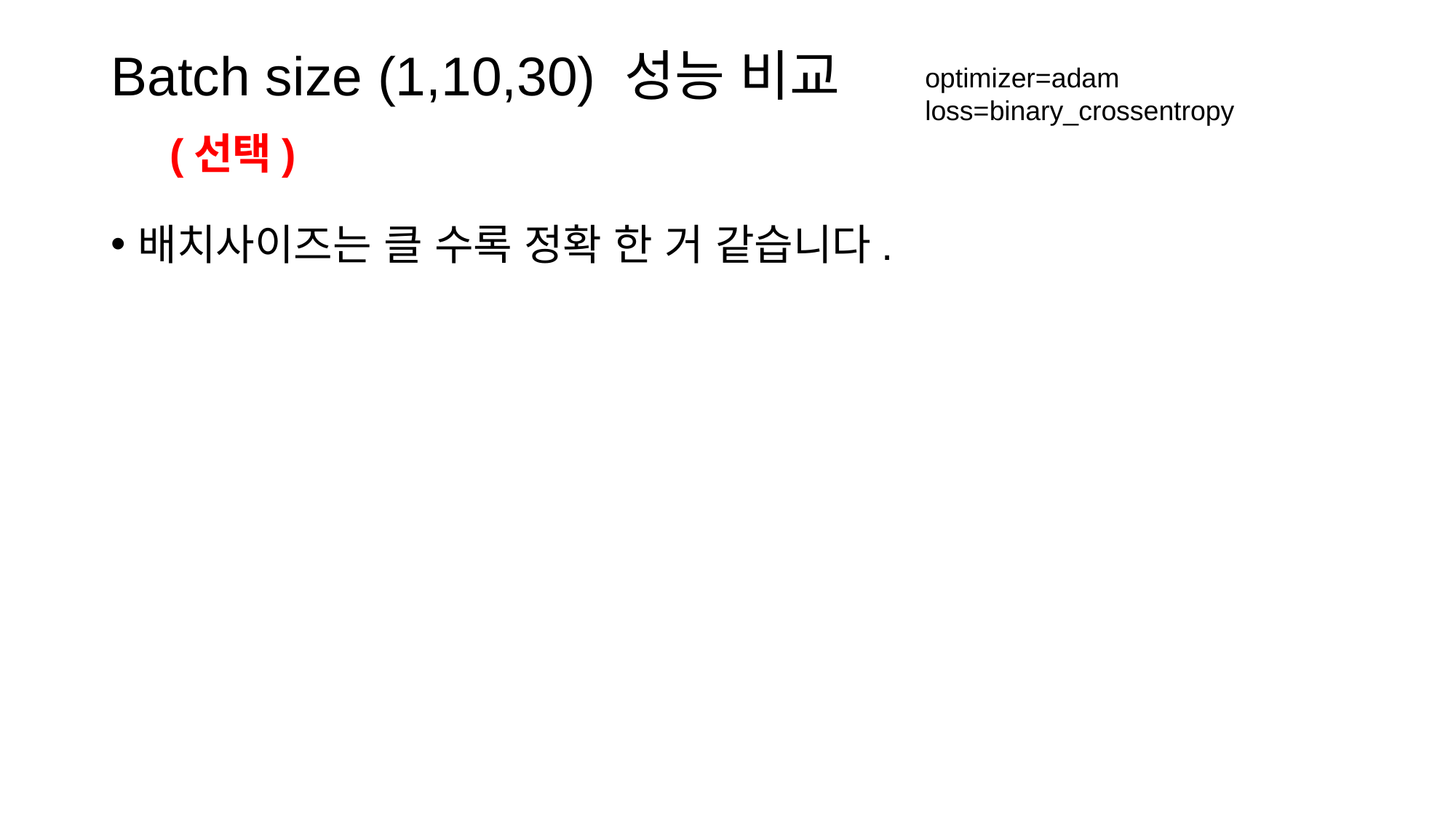

# Batch size (1,10,30) 성능 비교
optimizer=adam
loss=binary_crossentropy
(선택)
배치사이즈는 클 수록 정확 한 거 같습니다.